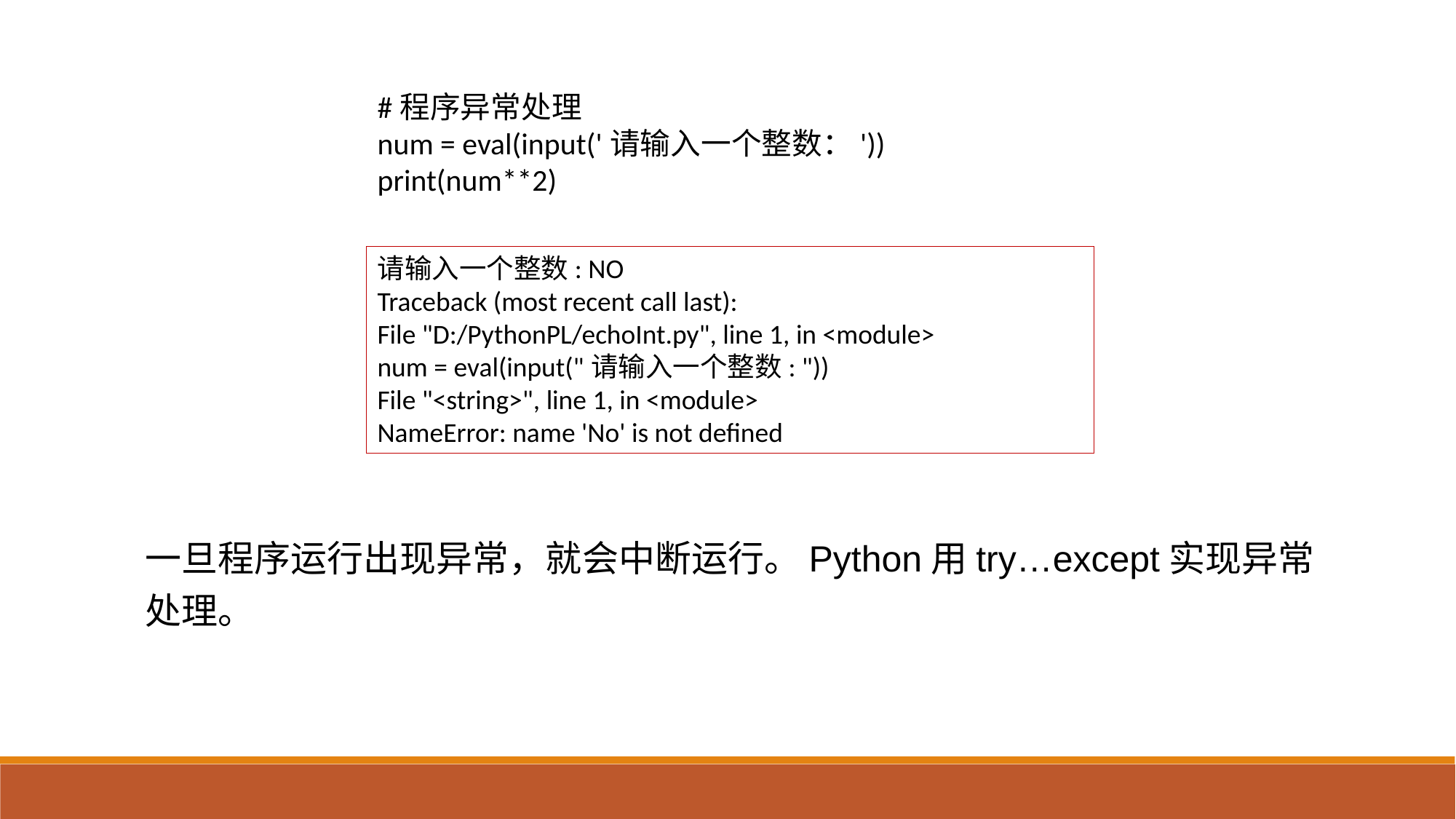

#程序异常处理
num = eval(input('请输入一个整数：'))
print(num**2)
请输入一个整数: NO
Traceback (most recent call last):
File "D:/PythonPL/echoInt.py", line 1, in <module>
num = eval(input("请输入一个整数: "))
File "<string>", line 1, in <module>
NameError: name 'No' is not defined
一旦程序运行出现异常，就会中断运行。Python用try…except实现异常处理。